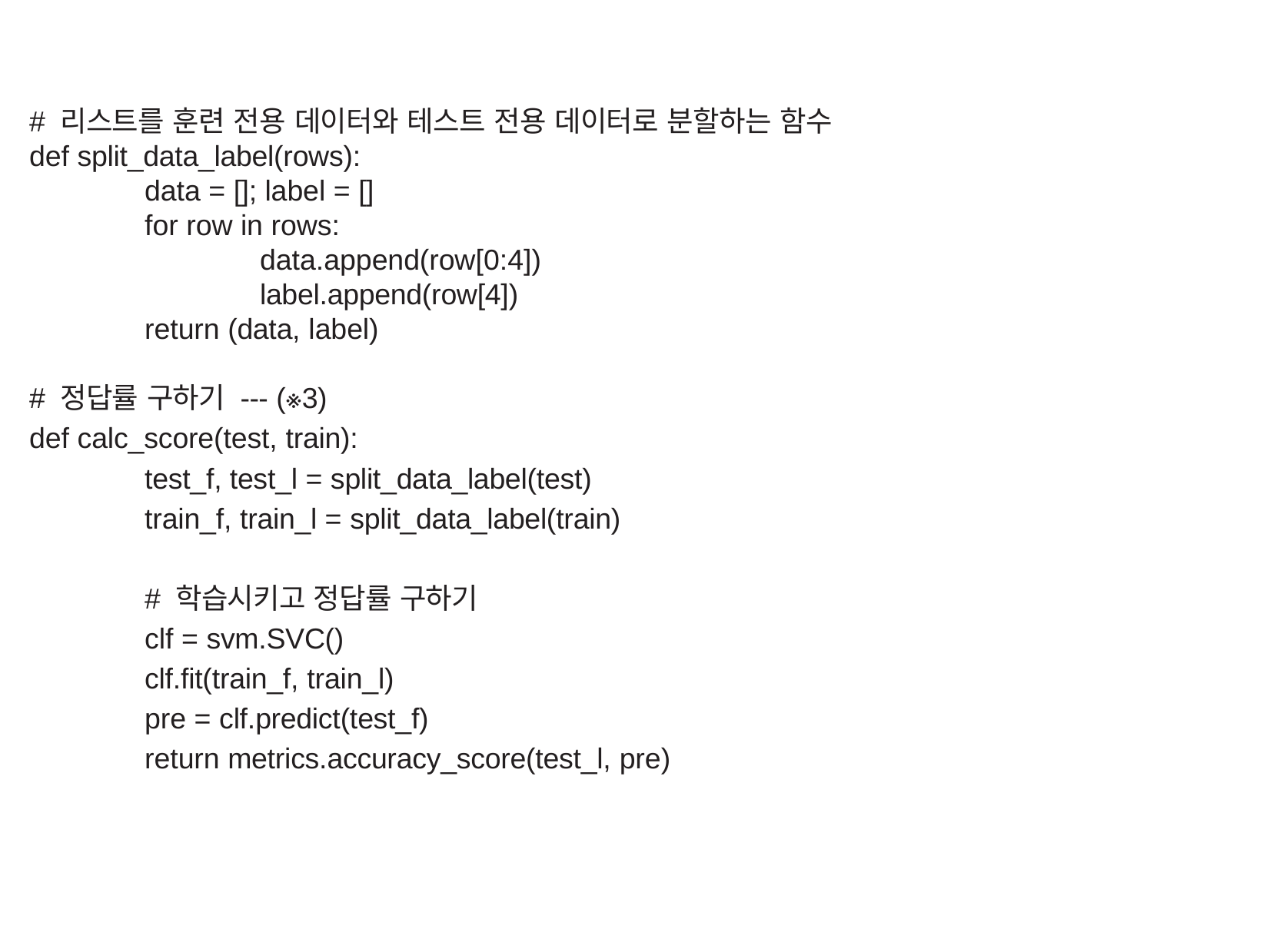

# 리스트를 훈련 전용 데이터와 테스트 전용 데이터로 분할하는 함수
def split_data_label(rows):
	data = []; label = []
	for row in rows:
		data.append(row[0:4])
		label.append(row[4])
	return (data, label)

# 정답률 구하기 --- (※3)
def calc_score(test, train):
	test_f, test_l = split_data_label(test)
	train_f, train_l = split_data_label(train)

	# 학습시키고 정답률 구하기
	clf = svm.SVC()
	clf.fit(train_f, train_l)
	pre = clf.predict(test_f)
	return metrics.accuracy_score(test_l, pre)